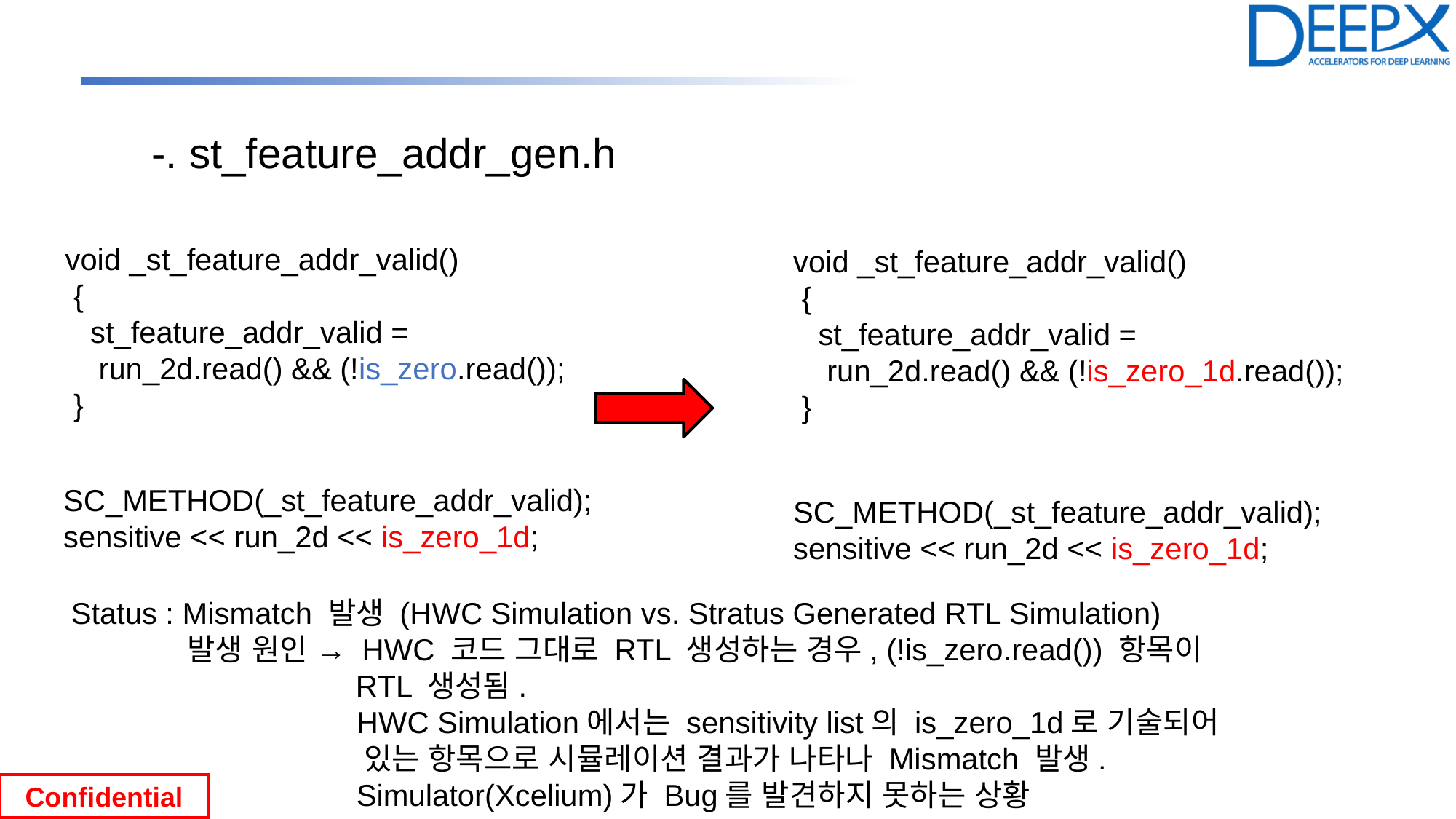

-. st_feature_addr_gen.h
 void _st_feature_addr_valid()
  {
    st_feature_addr_valid =
     run_2d.read() && (!is_zero.read());
  }
 void _st_feature_addr_valid()
  {
    st_feature_addr_valid =
     run_2d.read() && (!is_zero_1d.read());
  }

 SC_METHOD(_st_feature_addr_valid);
 sensitive << run_2d << is_zero_1d;
 SC_METHOD(_st_feature_addr_valid);
 sensitive << run_2d << is_zero_1d;
Status : Mismatch 발생 (HWC Simulation vs. Stratus Generated RTL Simulation)
             발생 원인 → HWC 코드 그대로 RTL 생성하는 경우, (!is_zero.read()) 항목이
                                  RTL 생성됨.
		        HWC Simulation에서는 sensitivity list의 is_zero_1d로 기술되어
		        있는 항목으로 시뮬레이션 결과가 나타나 Mismatch 발생.
		        Simulator(Xcelium)가 Bug를 발견하지 못하는 상황